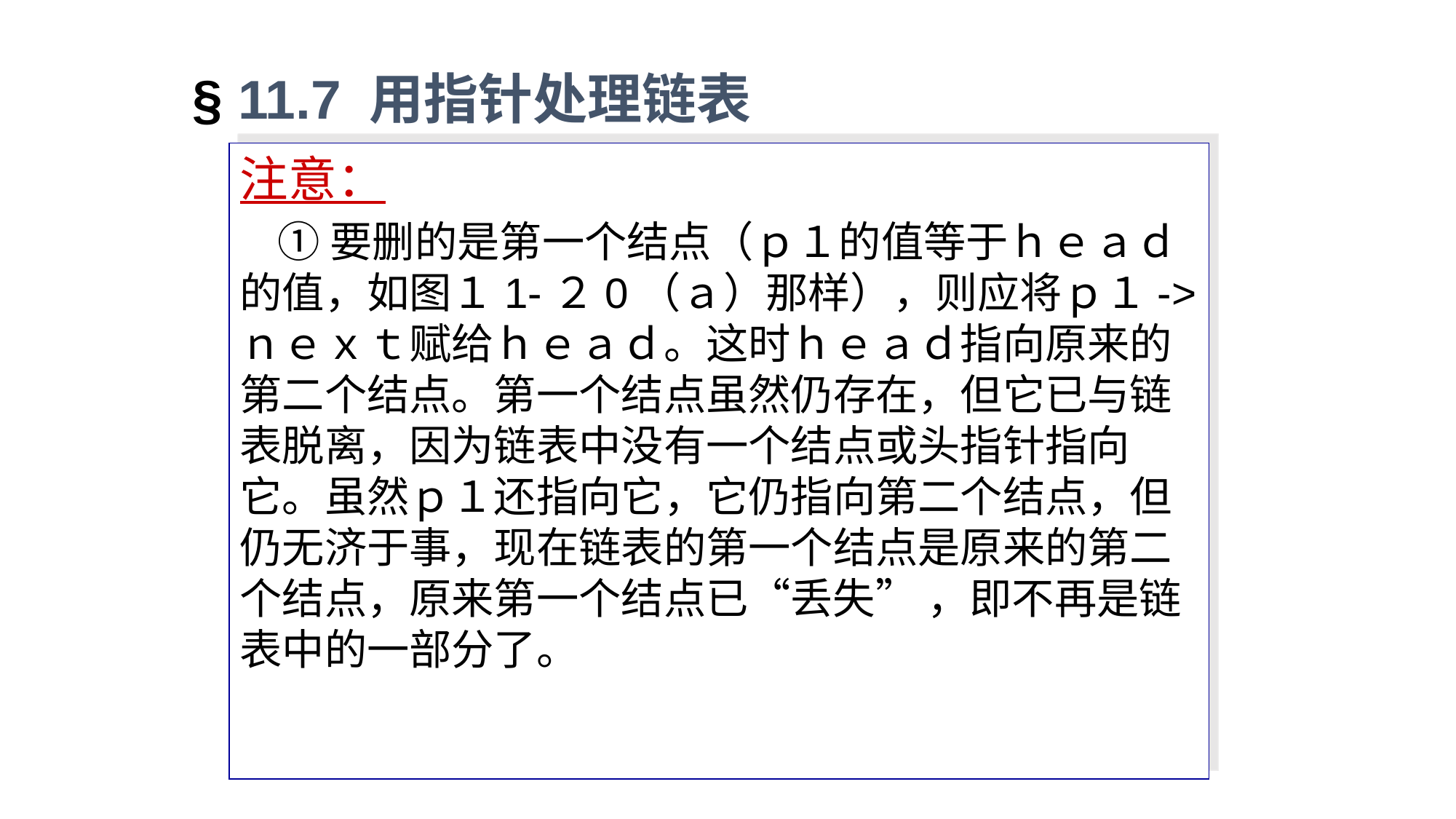

§ 11.7 用指针处理链表
注意：
    ①要删的是第一个结点（ｐ１的值等于ｈｅａｄ的值，如图１1-２0（ａ）那样），则应将ｐ１->ｎｅｘｔ赋给ｈｅａｄ。这时ｈｅａｄ指向原来的第二个结点。第一个结点虽然仍存在，但它已与链表脱离，因为链表中没有一个结点或头指针指向它。虽然ｐ１还指向它，它仍指向第二个结点，但仍无济于事，现在链表的第一个结点是原来的第二个结点，原来第一个结点已“丢失” ，即不再是链表中的一部分了。